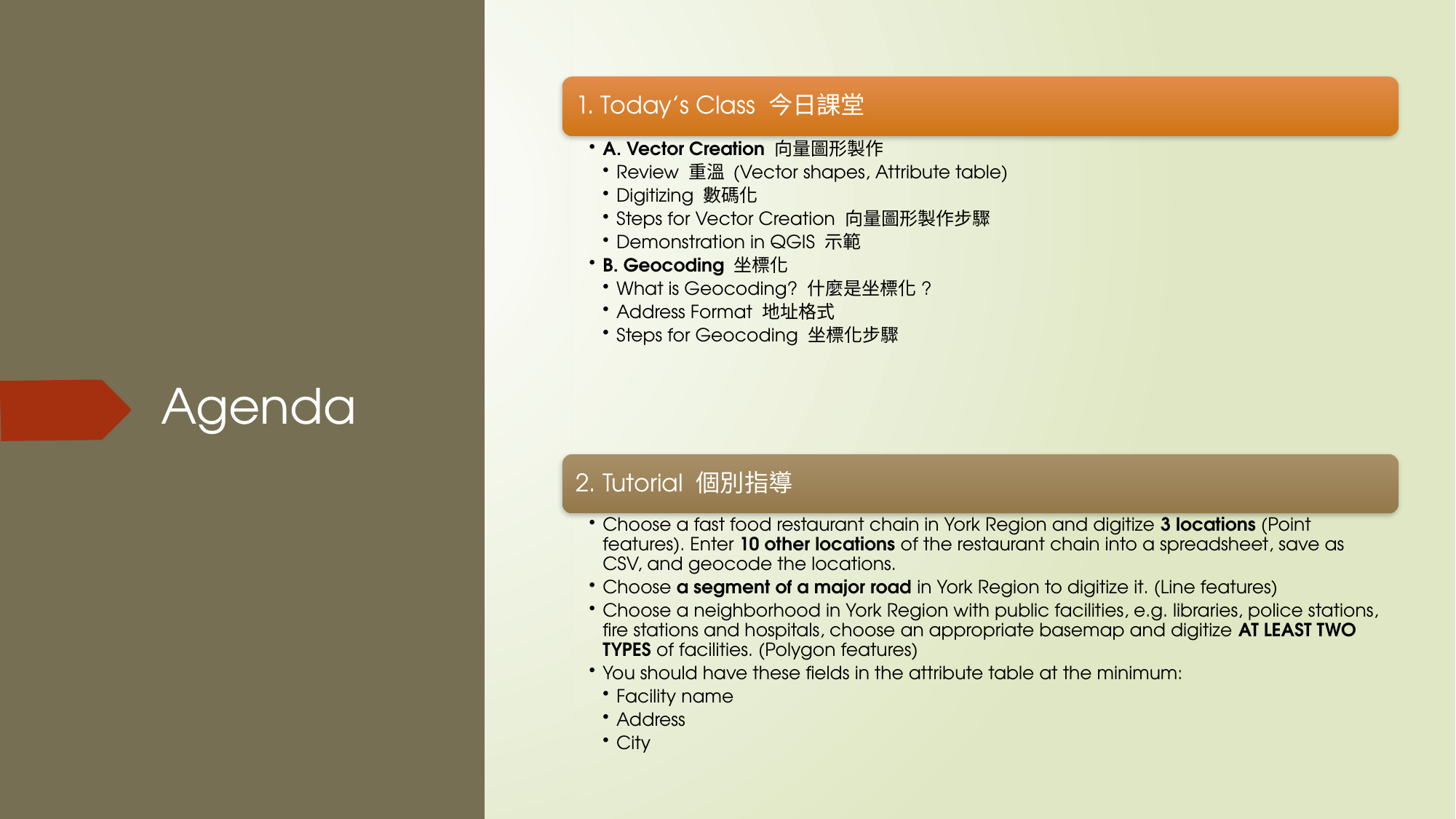

1. Today’s Class 今日課堂
A. Vector Creation 向量圖形製作
Review 重溫 (Vector shapes, Attribute table)
Digitizing 數碼化
Steps for Vector Creation 向量圖形製作步驟
Demonstration in QGIS 示範
B. Geocoding 坐標化
What is Geocoding? 什麼是坐標化?
Address Format 地址格式
Steps for Geocoding 坐標化步驟
2. Tutorial 個別指導
Choose a fast food restaurant chain in York Region and digitize 3 locations (Point features). Enter 10 other locations of the restaurant chain into a spreadsheet, save as CSV, and geocode the locations.
Choose a segment of a major road in York Region to digitize it. (Line features)
Choose a neighborhood in York Region with public facilities, e.g. libraries, police stations, fire stations and hospitals, choose an appropriate basemap and digitize AT LEAST TWO TYPES of facilities. (Polygon features)
You should have these fields in the attribute table at the minimum:
Facility name
Address
City
# Agenda